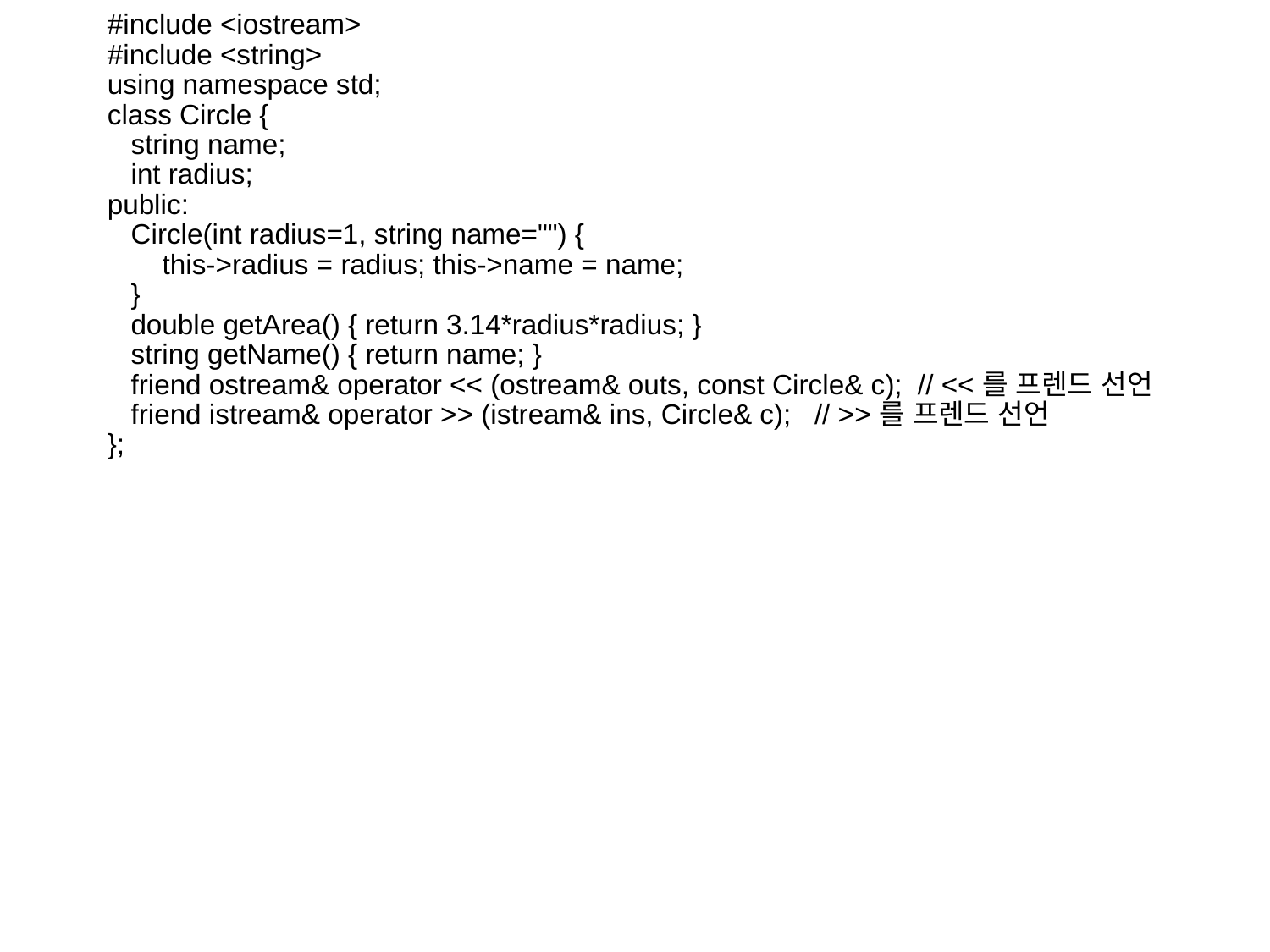

#include <iostream>
#include <string>
using namespace std;
class Circle {
   string name;
   int radius;
public:
   Circle(int radius=1, string name="") {
       this->radius = radius; this->name = name;
   }
   double getArea() { return 3.14*radius*radius; }
   string getName() { return name; }
   friend ostream& operator << (ostream& outs, const Circle& c);  // <<를 프렌드 선언
   friend istream& operator >> (istream& ins, Circle& c);   // >>를 프렌드 선언
};
5